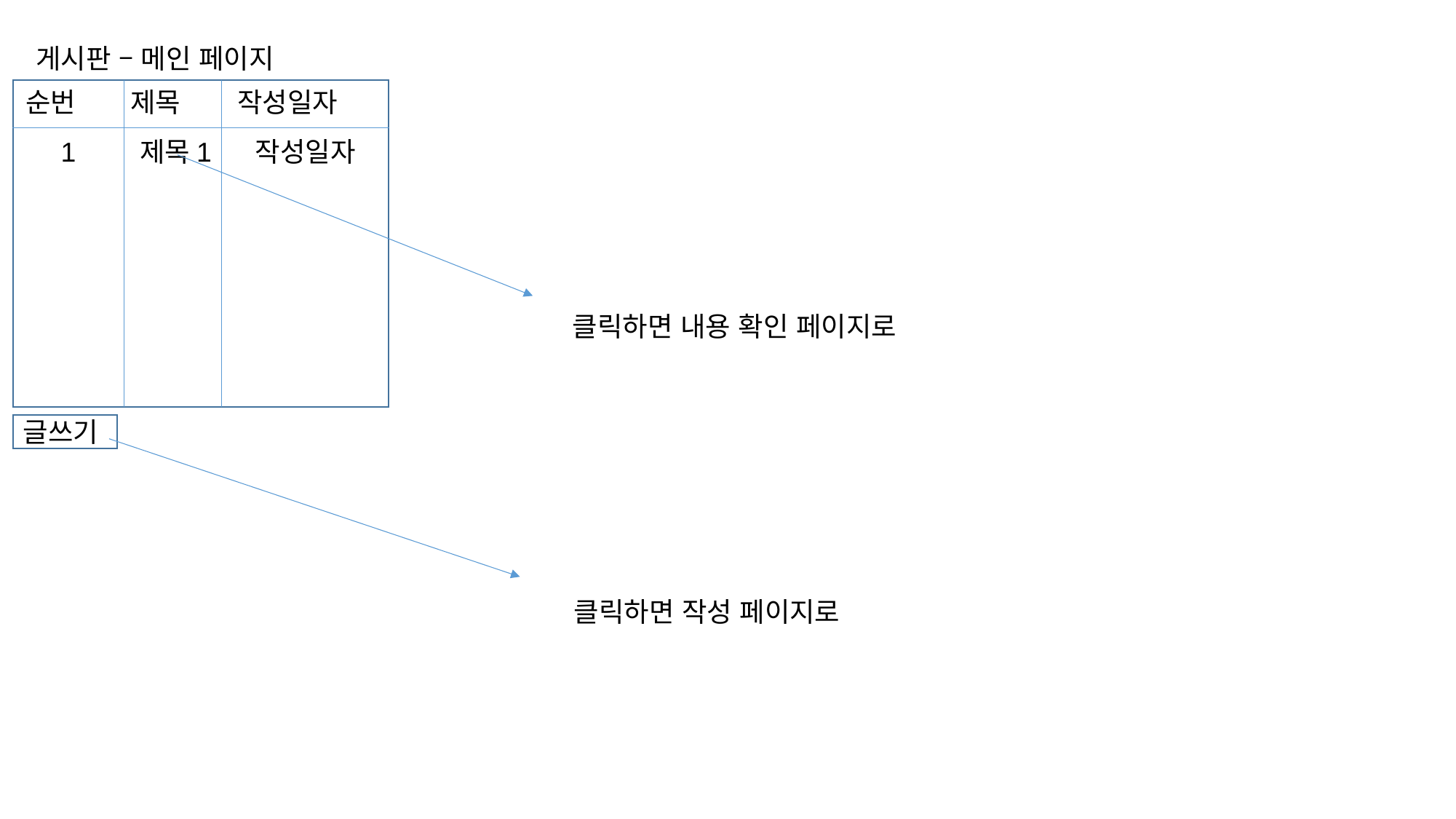

게시판 – 메인 페이지
순번
제목
작성일자

1
제목1
작성일자
클릭하면 내용 확인 페이지로
글쓰기

클릭하면 작성 페이지로